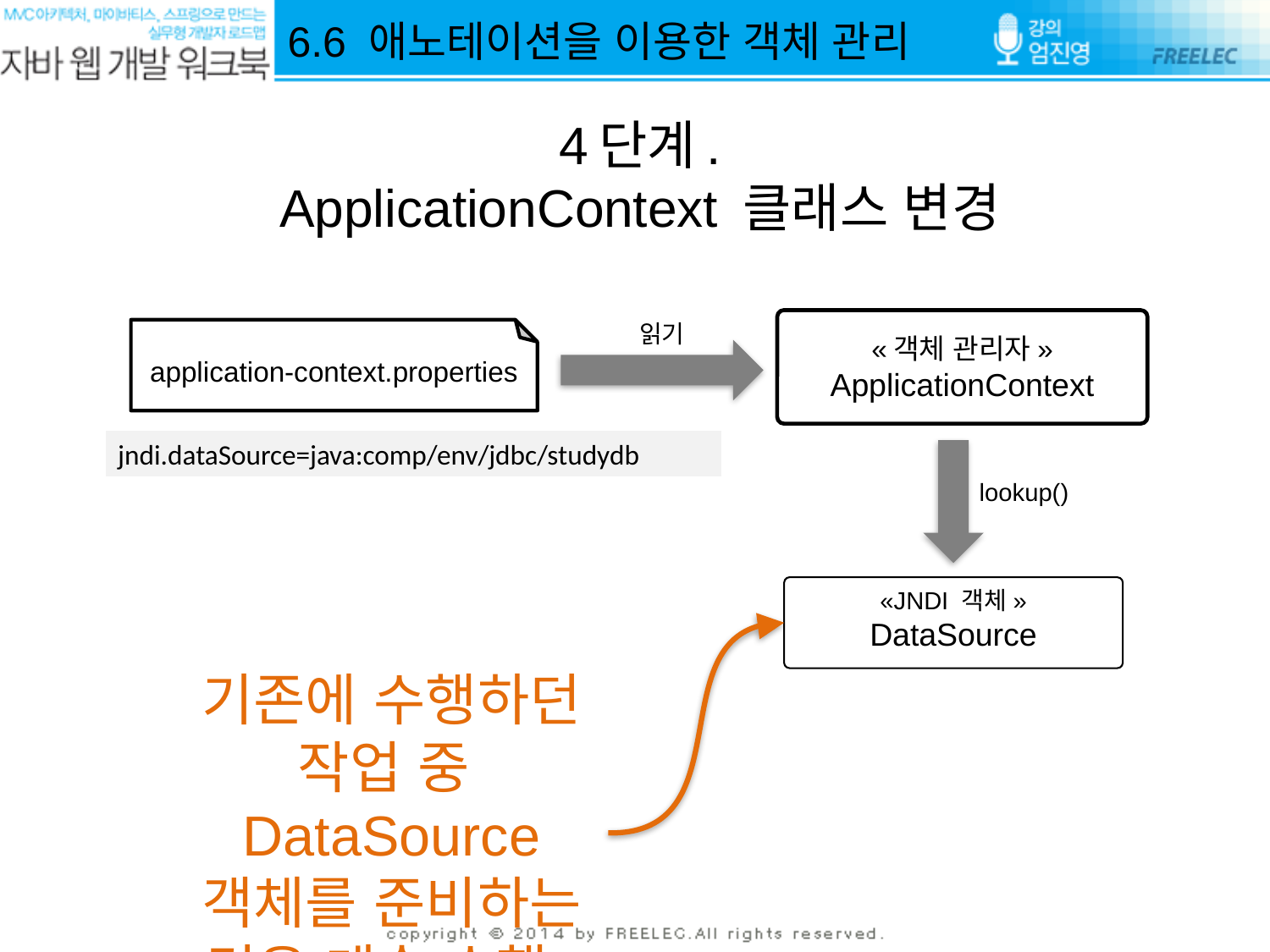

6.6 애노테이션을 이용한 객체 관리
4단계.
ApplicationContext 클래스 변경

«객체 관리자»
ApplicationContext
읽기

application-context.properties
jndi.dataSource=java:comp/env/jdbc/studydb

lookup()
«JNDI 객체»
DataSource
기존에 수행하던 작업 중
DataSource 객체를 준비하는 것은 계속 수행!